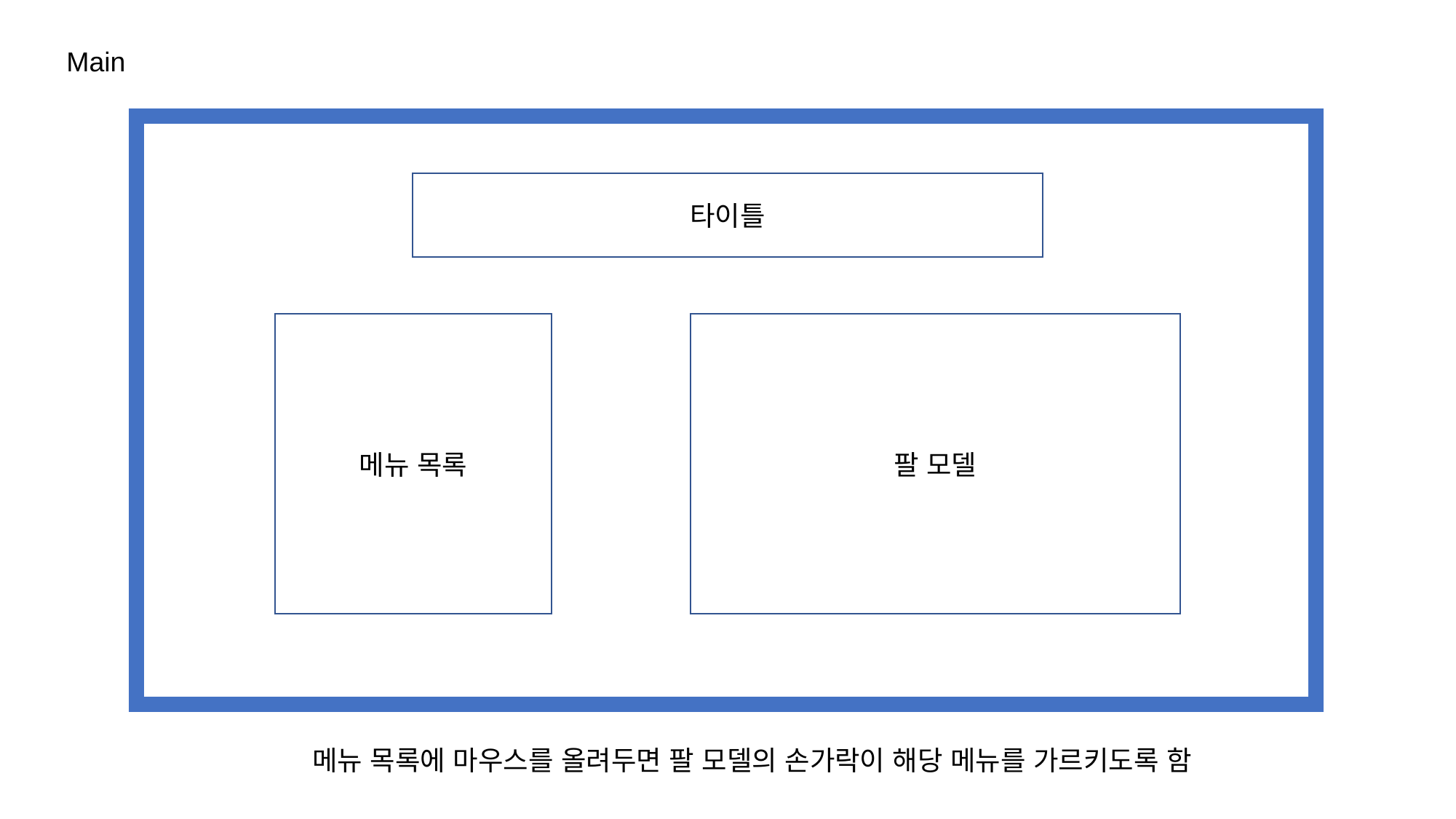

Main

타이틀
메뉴 목록
팔 모델
메뉴 목록에 마우스를 올려두면 팔 모델의 손가락이 해당 메뉴를 가르키도록 함